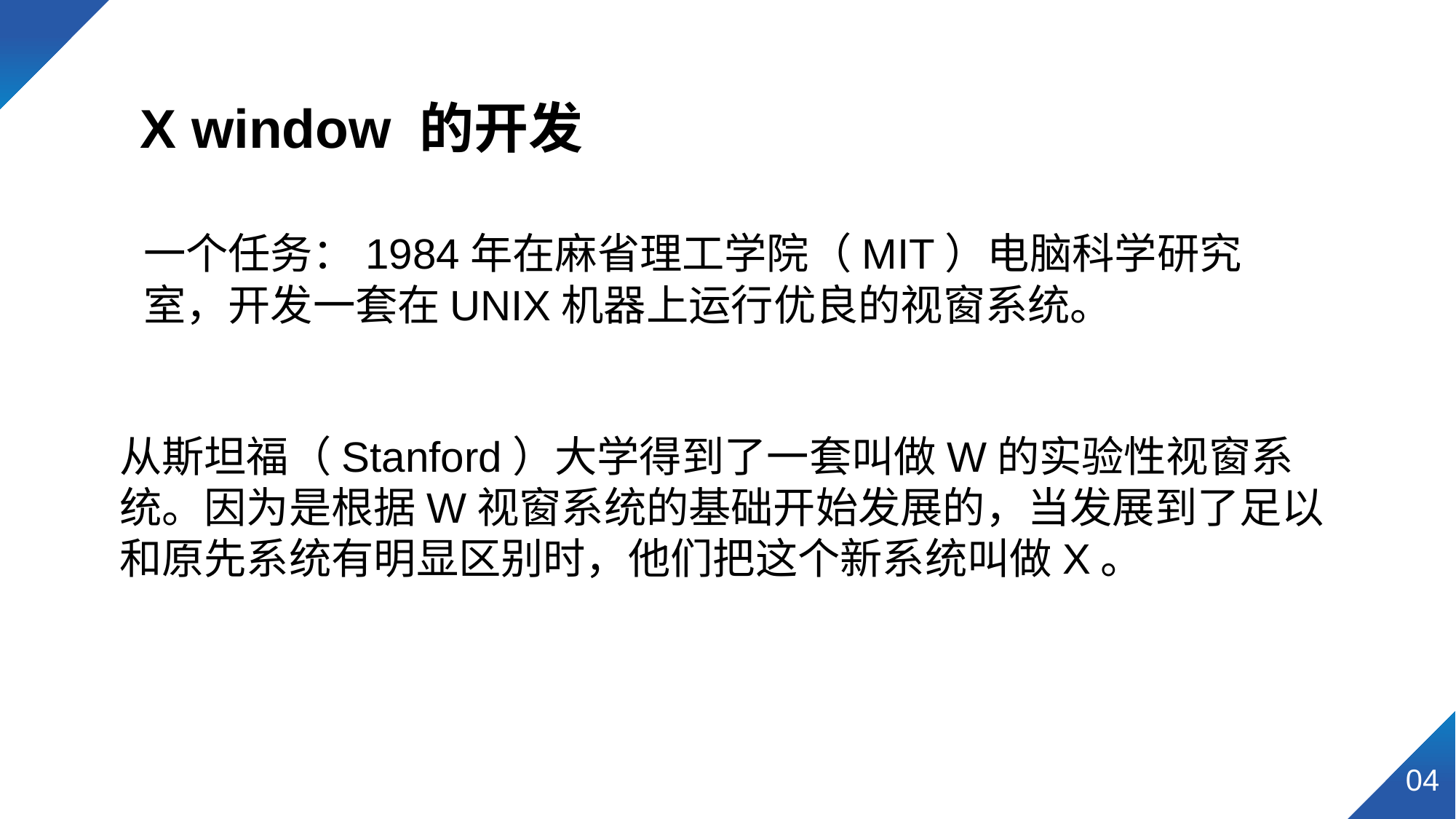

X window 的开发
一个任务：1984年在麻省理工学院（MIT）电脑科学研究室，开发一套在UNIX机器上运行优良的视窗系统。
从斯坦福（Stanford）大学得到了一套叫做W的实验性视窗系统。因为是根据W视窗系统的基础开始发展的，当发展到了足以和原先系统有明显区别时，他们把这个新系统叫做X。
04